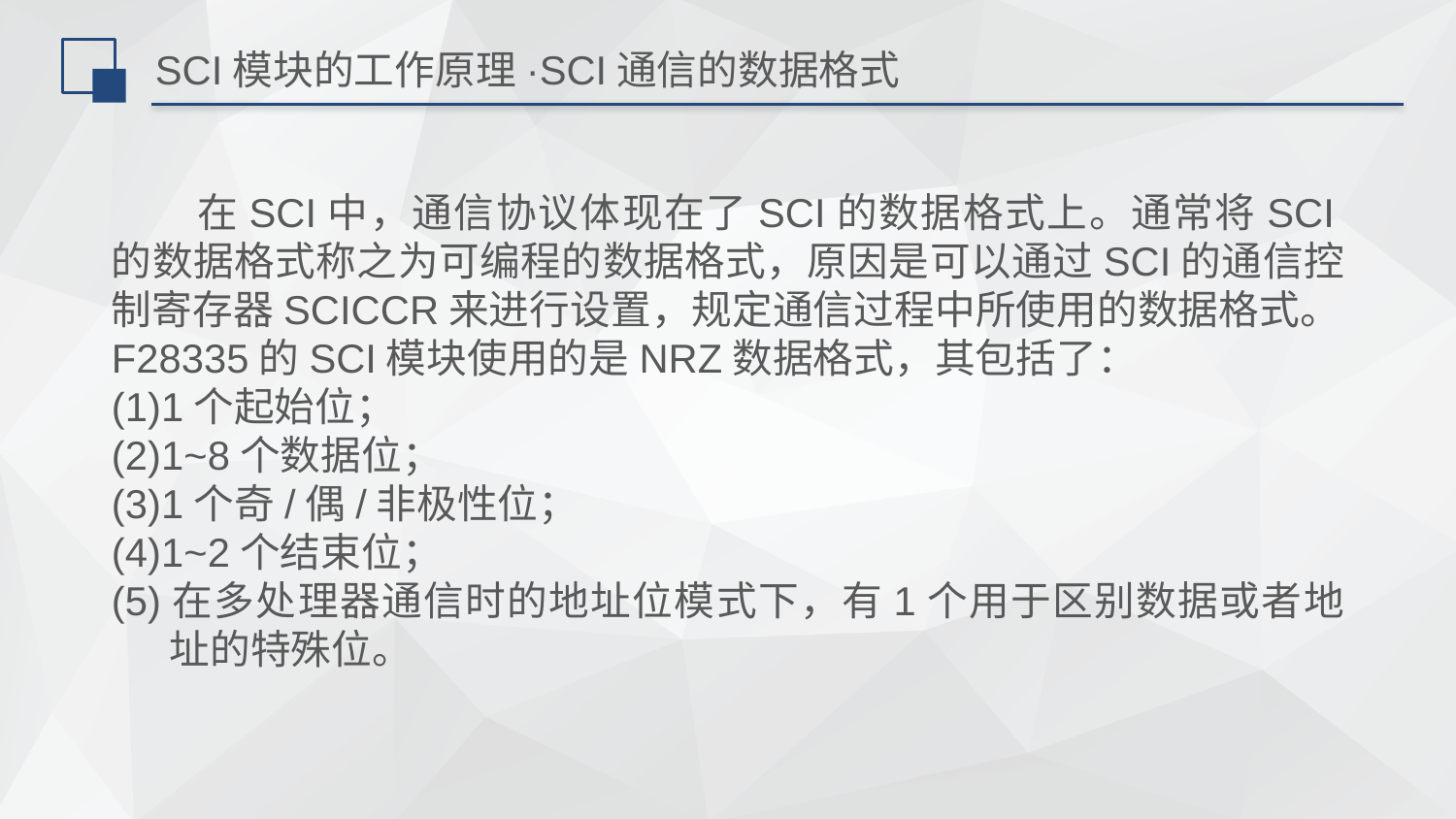

# SCI模块的工作原理·SCI通信的数据格式
在SCI中，通信协议体现在了SCI的数据格式上。通常将SCI的数据格式称之为可编程的数据格式，原因是可以通过SCI的通信控制寄存器SCICCR来进行设置，规定通信过程中所使用的数据格式。F28335的SCI模块使用的是NRZ数据格式，其包括了：
(1)1个起始位；
(2)1~8个数据位；
(3)1个奇/偶/非极性位；
(4)1~2个结束位；
(5)在多处理器通信时的地址位模式下，有1个用于区别数据或者地址的特殊位。